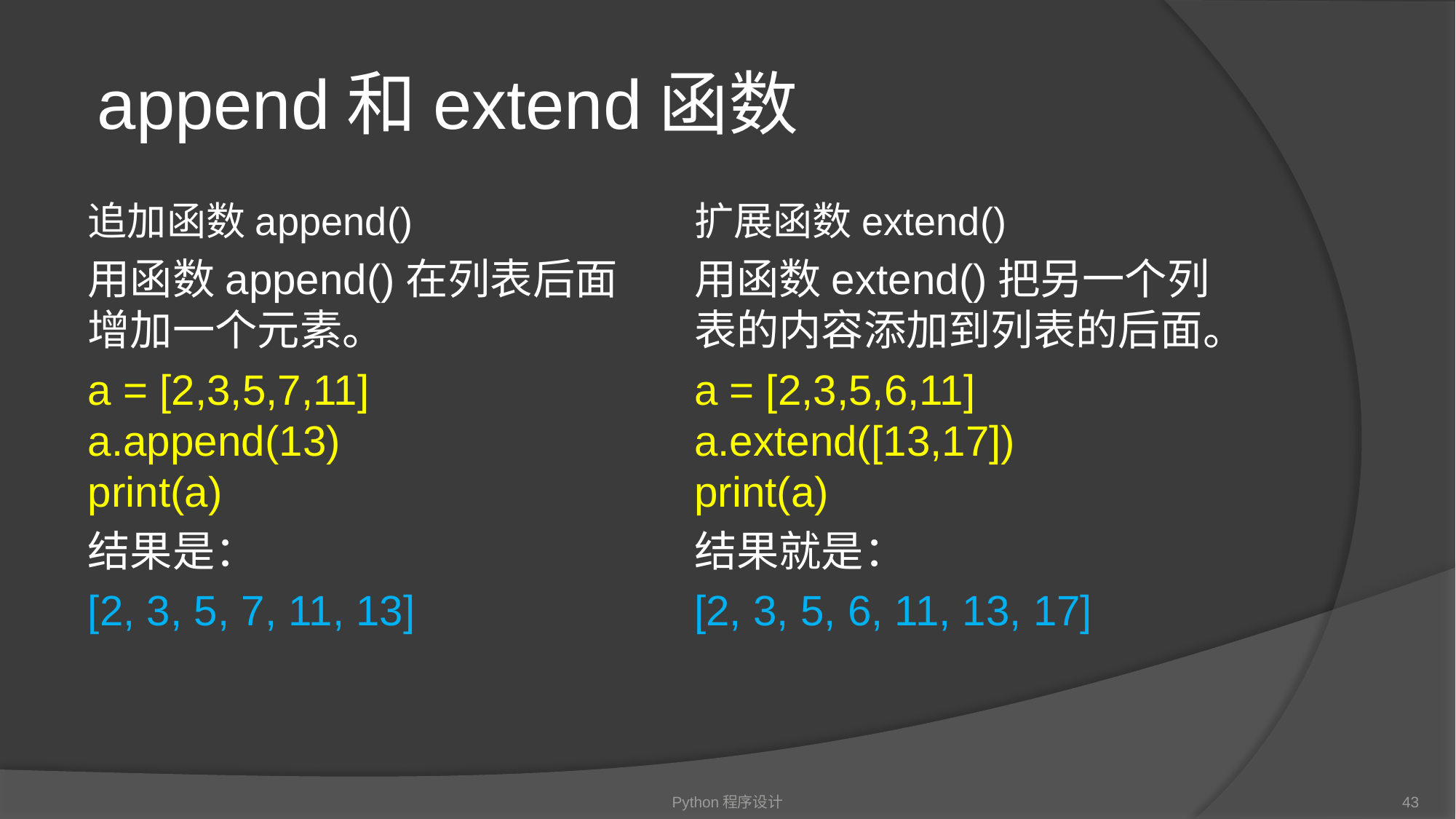

# append和extend函数
追加函数append()
用函数append()在列表后面增加一个元素。
a = [2,3,5,7,11]
a.append(13)
print(a)
结果是：
[2, 3, 5, 7, 11, 13]
扩展函数extend()
用函数extend()把另一个列表的内容添加到列表的后面。
a = [2,3,5,6,11]
a.extend([13,17])
print(a)
结果就是：
[2, 3, 5, 6, 11, 13, 17]

Python程序设计
43